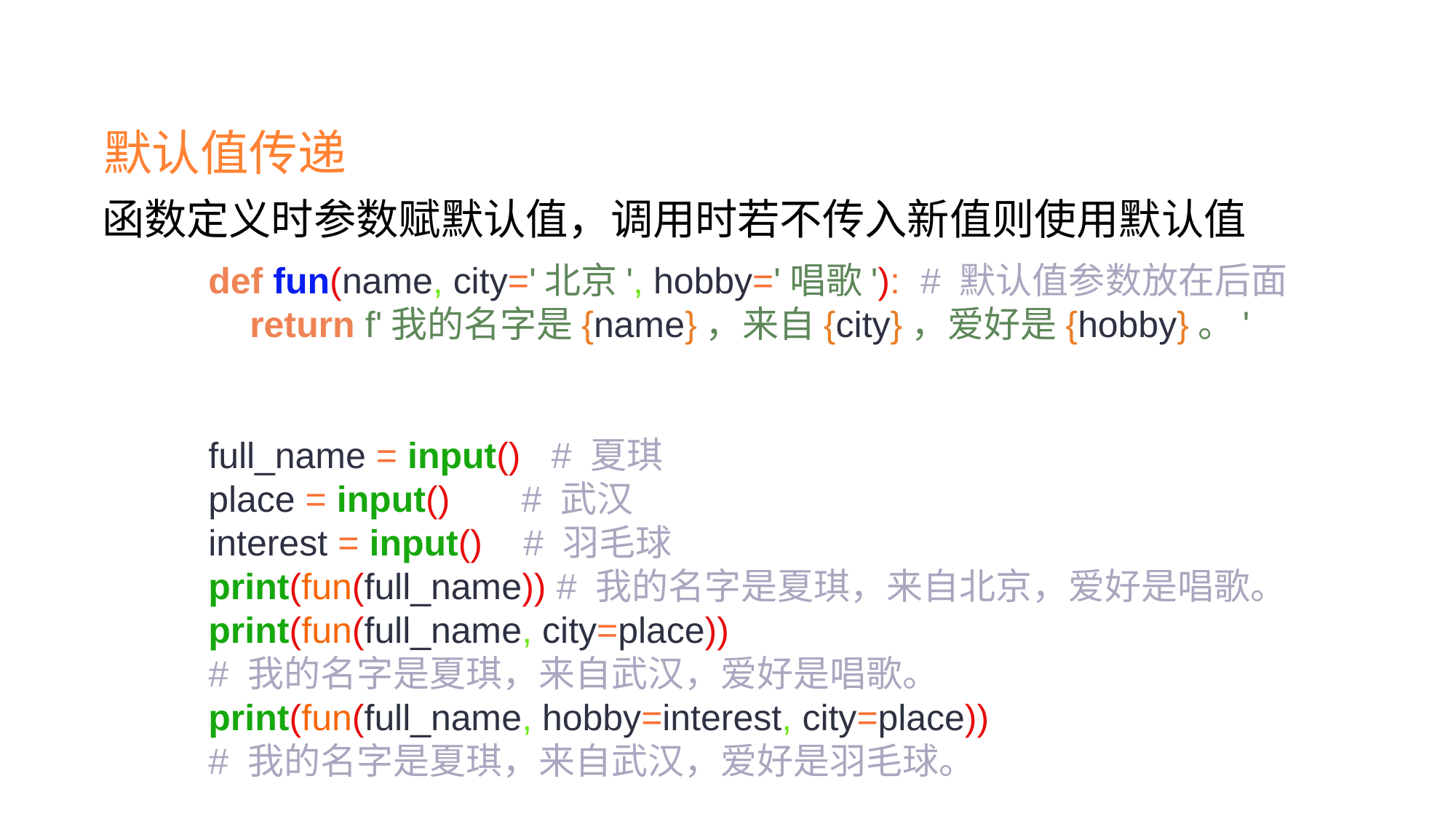

默认值传递
函数定义时参数赋默认值，调用时若不传入新值则使用默认值
def fun(name, city='北京', hobby='唱歌'):  # 默认值参数放在后面
    return f'我的名字是{name}，来自{city}，爱好是{hobby}。'
full_name = input()   # 夏琪
place = input()       # 武汉
interest = input()    # 羽毛球
print(fun(full_name)) # 我的名字是夏琪，来自北京，爱好是唱歌。
print(fun(full_name, city=place))
# 我的名字是夏琪，来自武汉，爱好是唱歌。 print(fun(full_name, hobby=interest, city=place)) # 我的名字是夏琪，来自武汉，爱好是羽毛球。